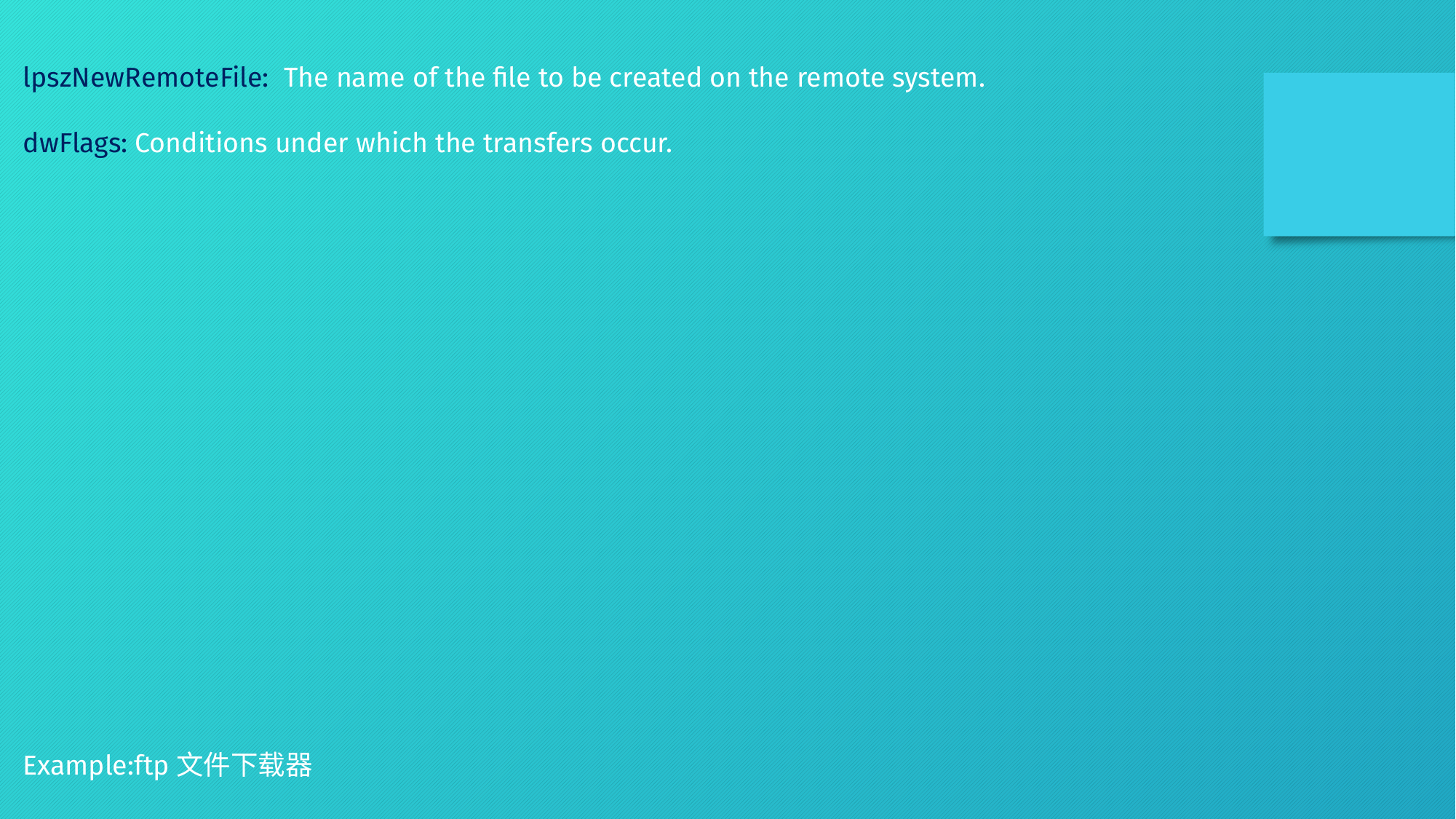

lpszNewRemoteFile:  The name of the file to be created on the remote system.

dwFlags: Conditions under which the transfers occur.

Example:ftp文件下载器